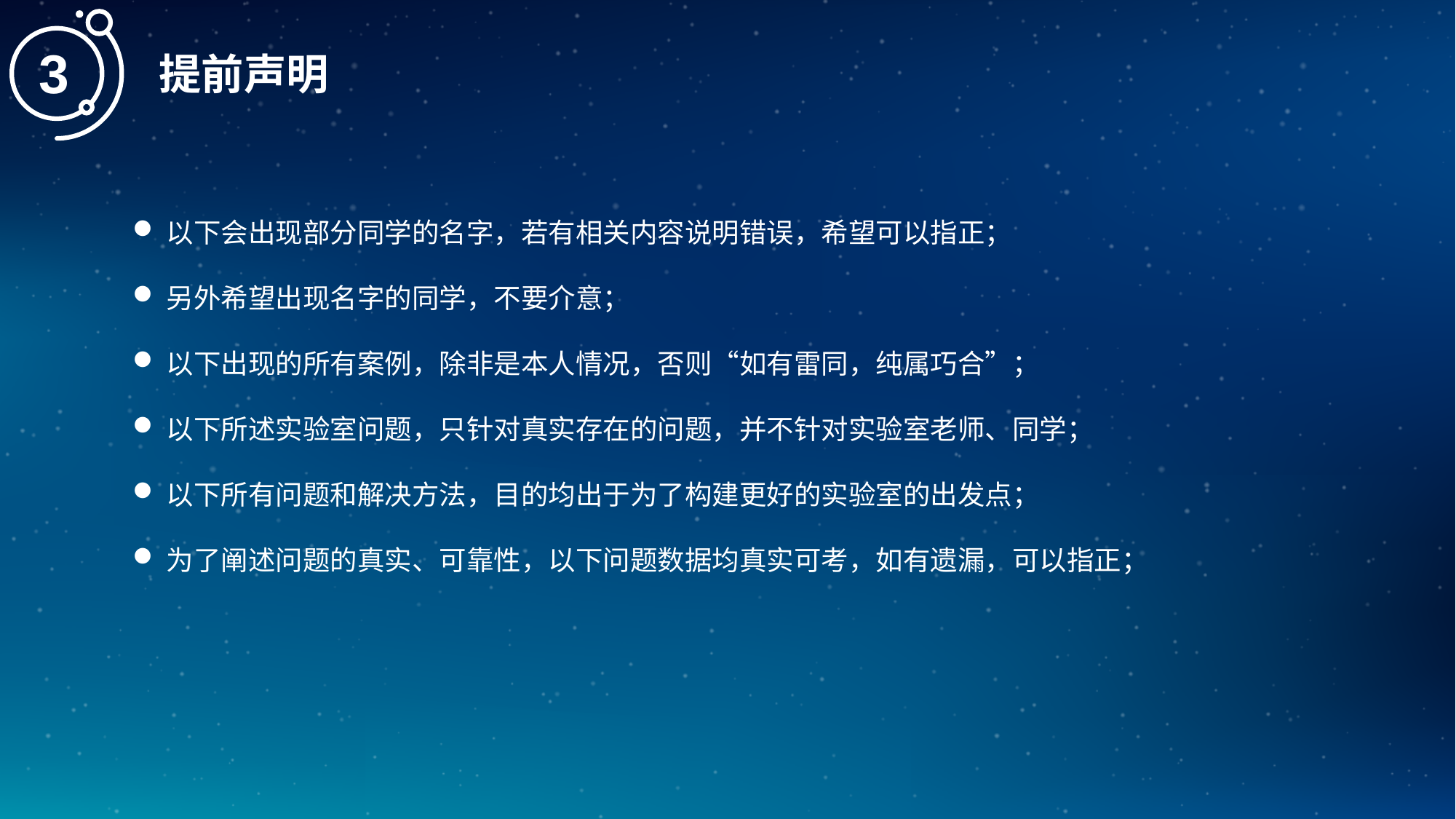

3

提前声明
以下会出现部分同学的名字，若有相关内容说明错误，希望可以指正；
另外希望出现名字的同学，不要介意；
以下出现的所有案例，除非是本人情况，否则“如有雷同，纯属巧合”；
以下所述实验室问题，只针对真实存在的问题，并不针对实验室老师、同学；
以下所有问题和解决方法，目的均出于为了构建更好的实验室的出发点；
为了阐述问题的真实、可靠性，以下问题数据均真实可考，如有遗漏，可以指正；